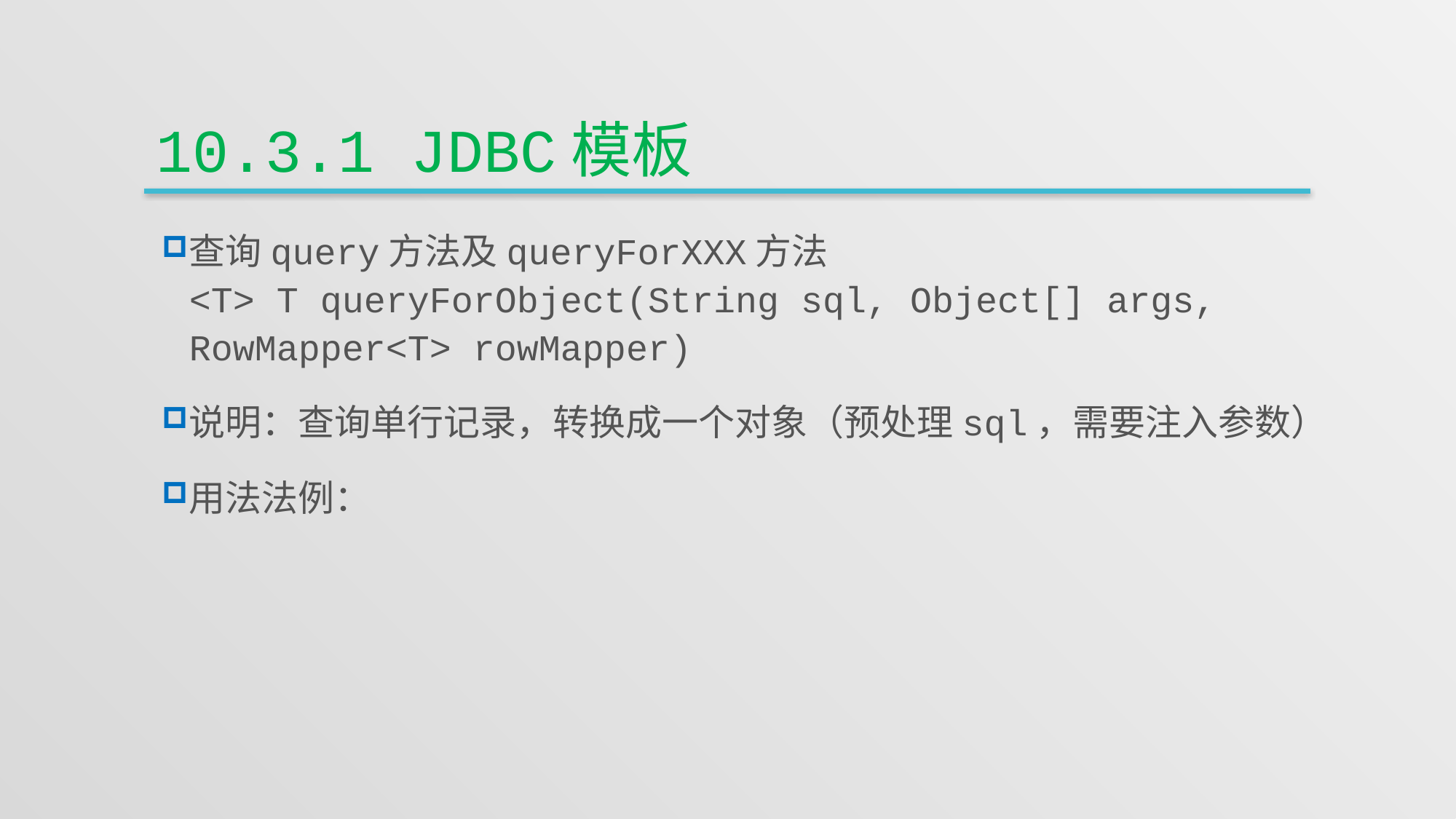

# 10.3.1 JDBC模板
查询query方法及queryForXXX方法
<T> T queryForObject(String sql, Object[] args, RowMapper<T> rowMapper)
说明：查询单行记录，转换成一个对象（预处理sql，需要注入参数）
用法法例：